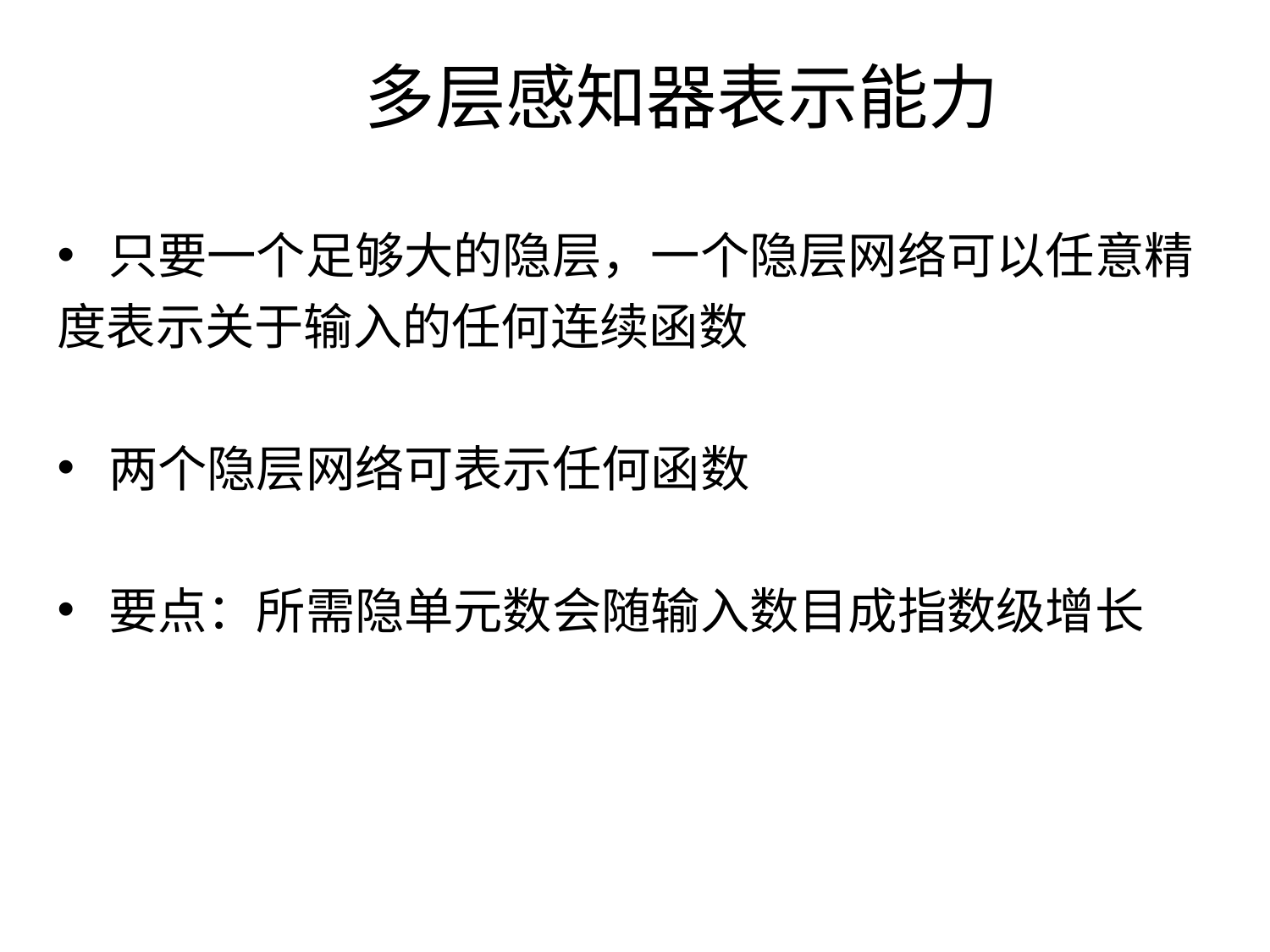

多层感知器表示能力
  只要一个足够大的隐层，一个隐层网络可以任意精度表示关于输入的任何连续函数

  两个隐层网络可表示任何函数

  要点：所需隐单元数会随输入数目成指数级增长
2